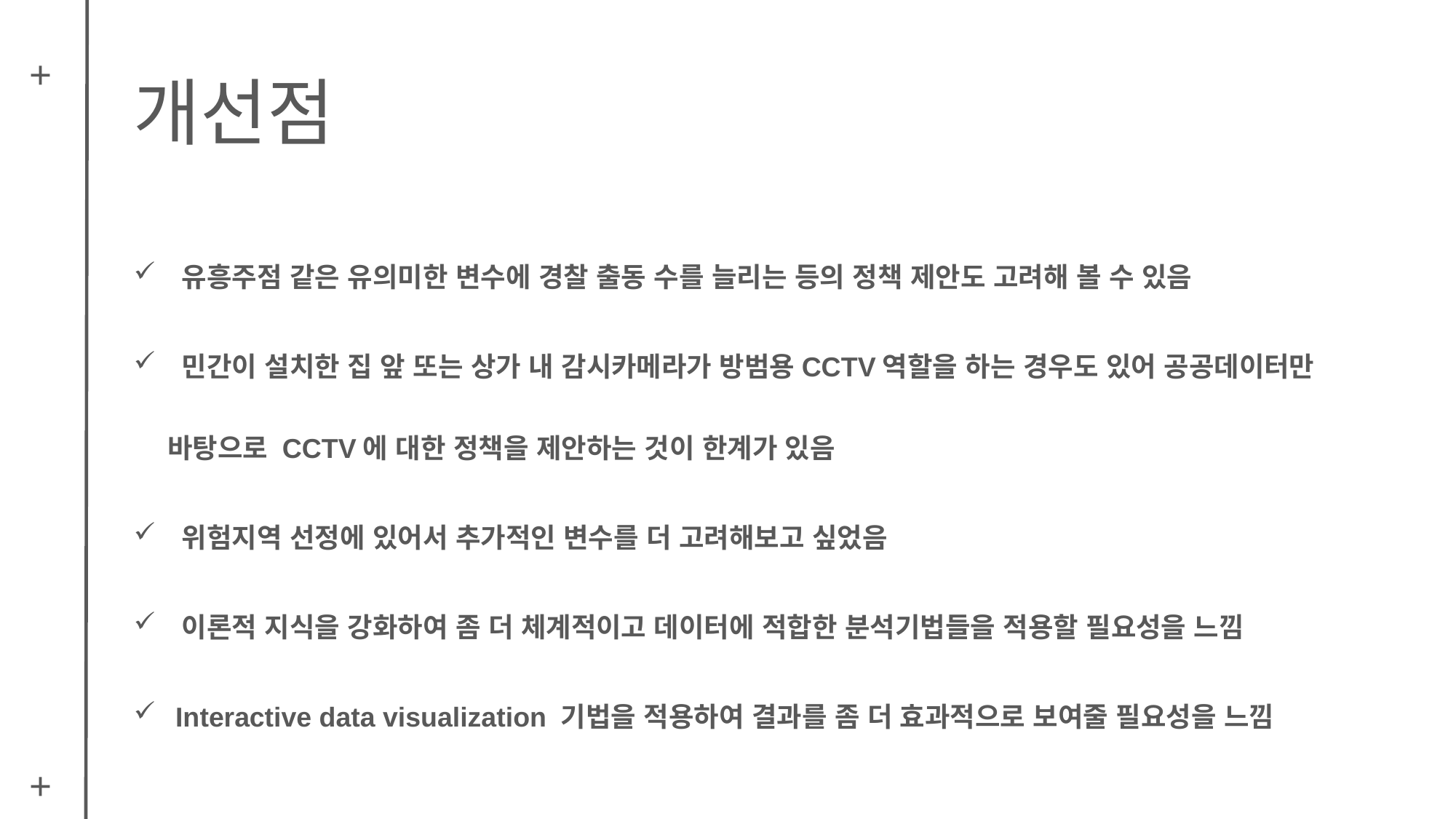

+
+
개선점
 유흥주점 같은 유의미한 변수에 경찰 출동 수를 늘리는 등의 정책 제안도 고려해 볼 수 있음
 민간이 설치한 집 앞 또는 상가 내 감시카메라가 방범용CCTV역할을 하는 경우도 있어 공공데이터만 바탕으로 CCTV에 대한 정책을 제안하는 것이 한계가 있음
 위험지역 선정에 있어서 추가적인 변수를 더 고려해보고 싶었음
 이론적 지식을 강화하여 좀 더 체계적이고 데이터에 적합한 분석기법들을 적용할 필요성을 느낌
 Interactive data visualization 기법을 적용하여 결과를 좀 더 효과적으로 보여줄 필요성을 느낌